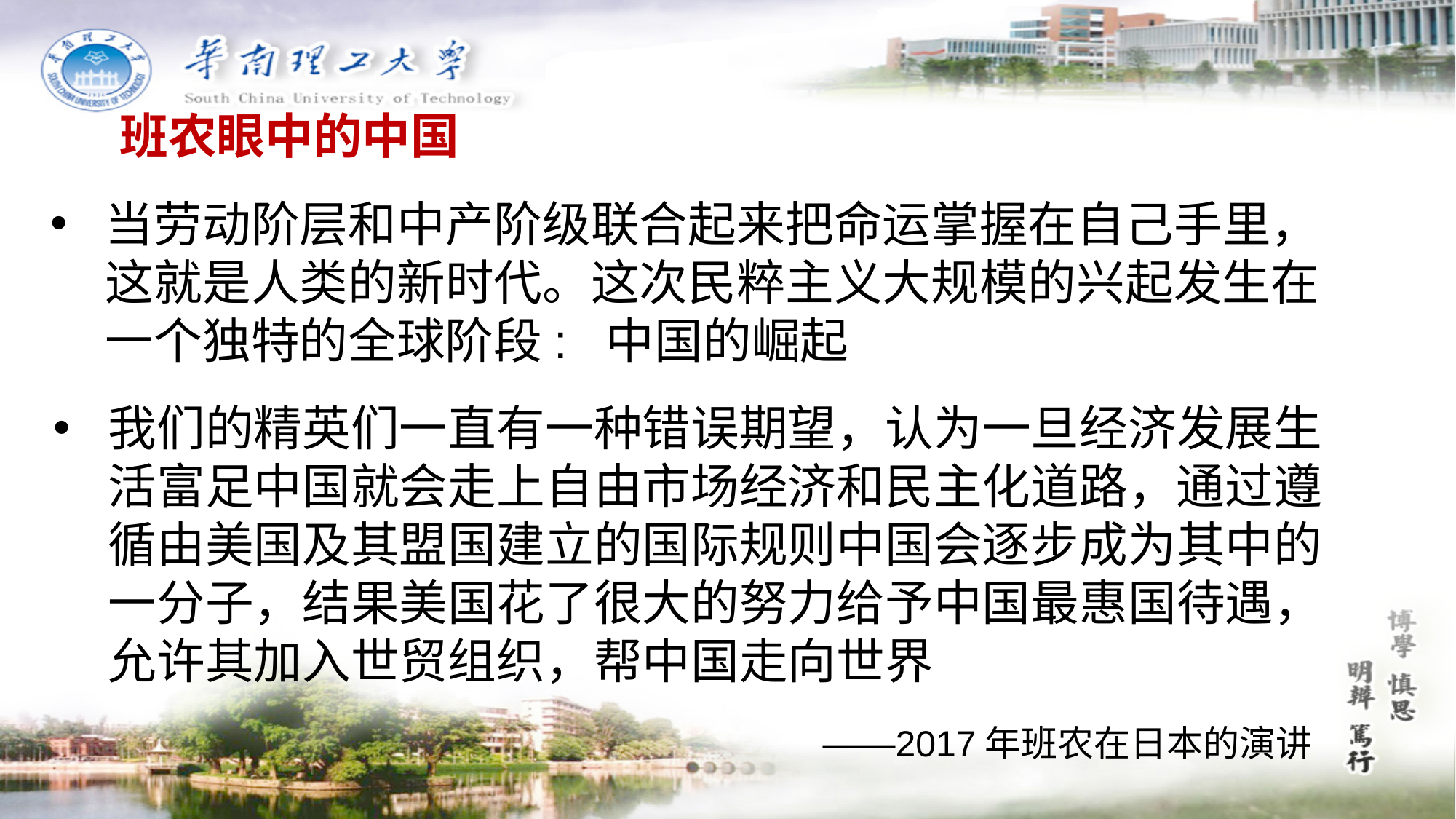

班农眼中的中国
当劳动阶层和中产阶级联合起来把命运掌握在自己手里，这就是人类的新时代。这次民粹主义大规模的兴起发生在一个独特的全球阶段:  中国的崛起
我们的精英们一直有一种错误期望，认为一旦经济发展生活富足中国就会走上自由市场经济和民主化道路，通过遵循由美国及其盟国建立的国际规则中国会逐步成为其中的一分子，结果美国花了很大的努力给予中国最惠国待遇，允许其加入世贸组织，帮中国走向世界
——2017年班农在日本的演讲